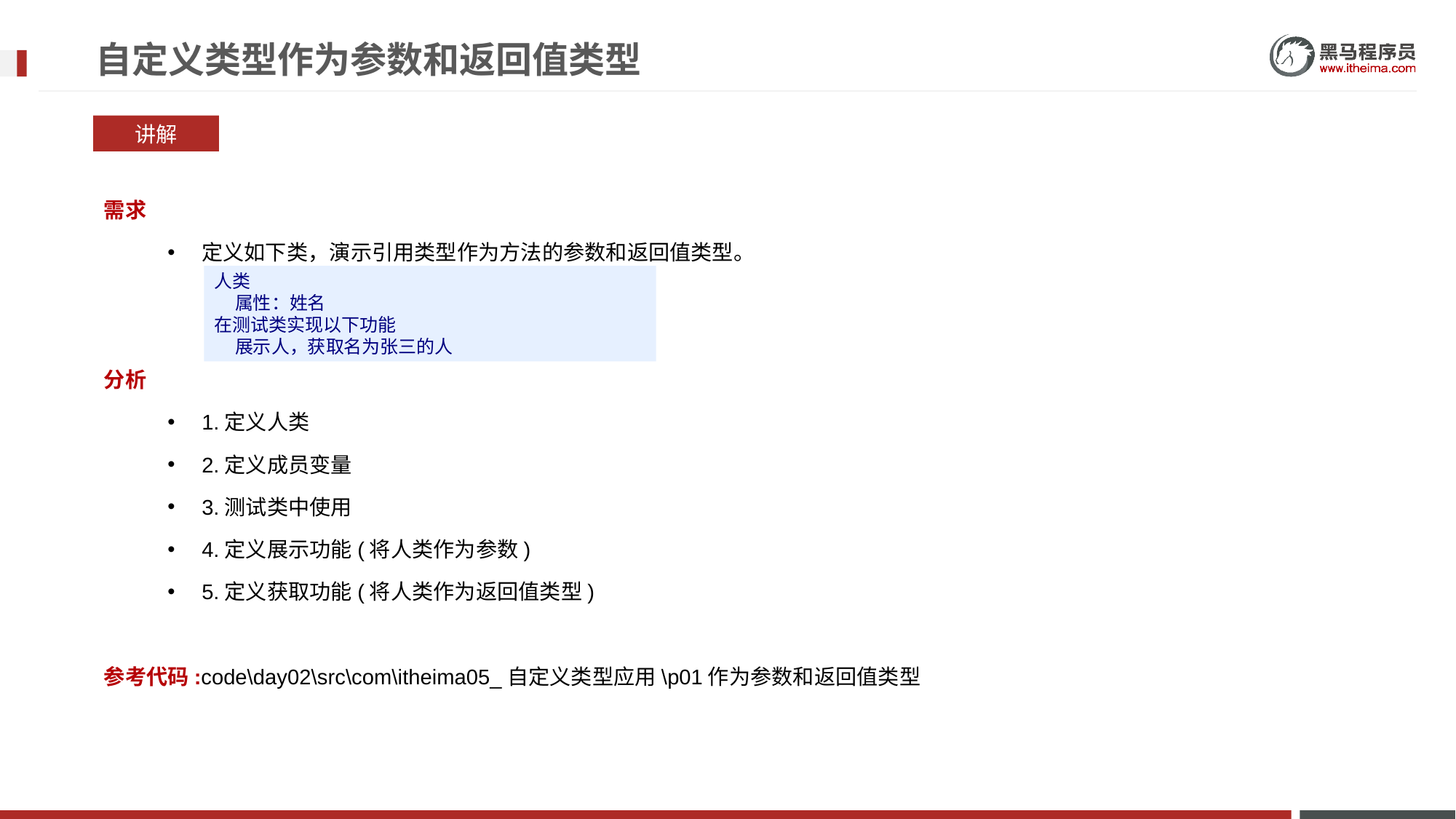

# 自定义类型作为参数和返回值类型
讲解
需求
定义如下类，演示引用类型作为方法的参数和返回值类型。

分析
1.定义人类
2.定义成员变量
3.测试类中使用
4.定义展示功能(将人类作为参数)
5.定义获取功能(将人类作为返回值类型)

参考代码:code\day02\src\com\itheima05_自定义类型应用\p01作为参数和返回值类型

人类
    属性：姓名
在测试类实现以下功能
    展示人，获取名为张三的人